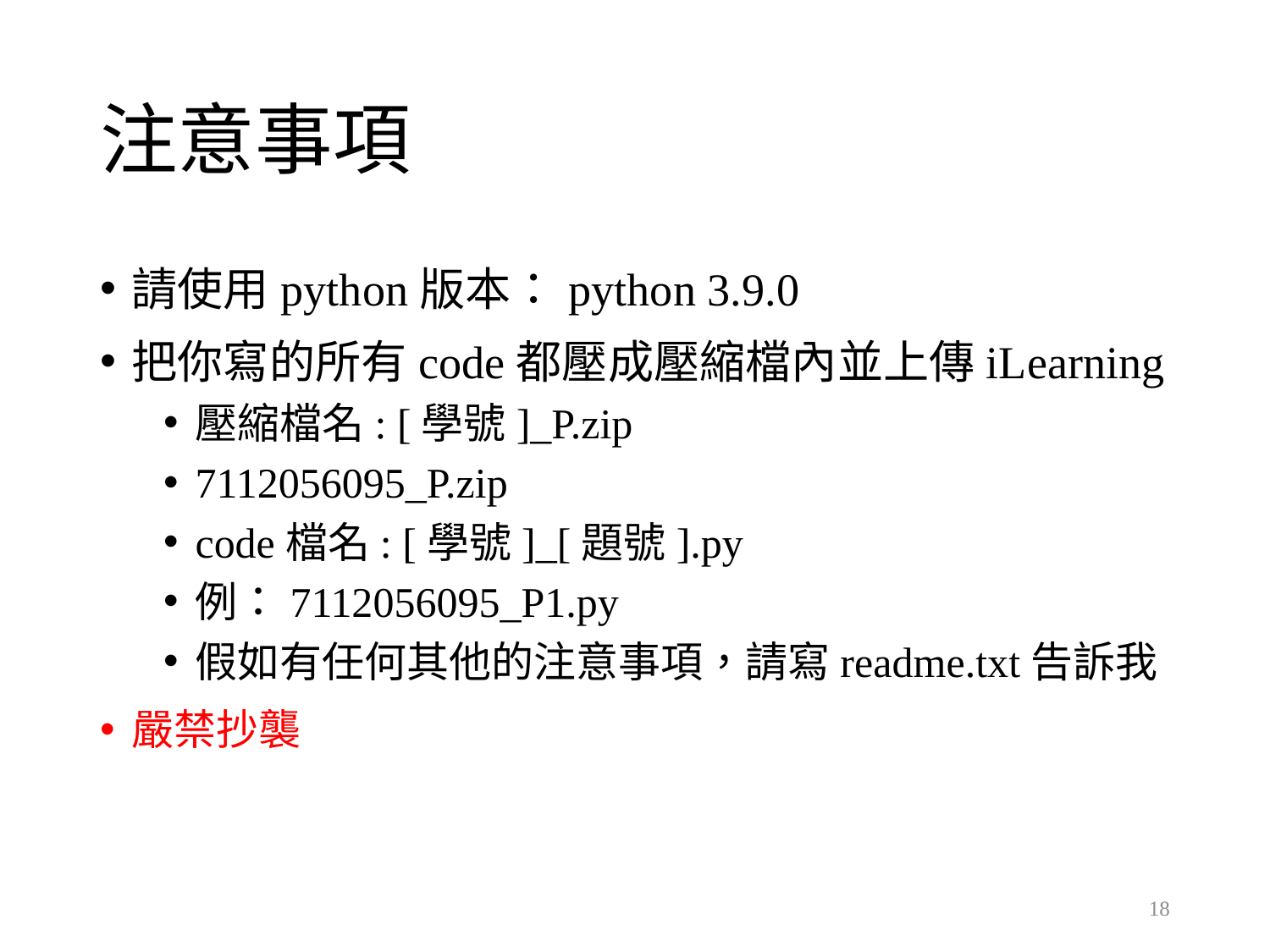

# 注意事項
請使用python版本：python 3.9.0
把你寫的所有code都壓成壓縮檔內並上傳iLearning
壓縮檔名: [學號]_P.zip
7112056095_P.zip
code檔名: [學號]_[題號].py
例：7112056095_P1.py
假如有任何其他的注意事項，請寫readme.txt告訴我
嚴禁抄襲
18